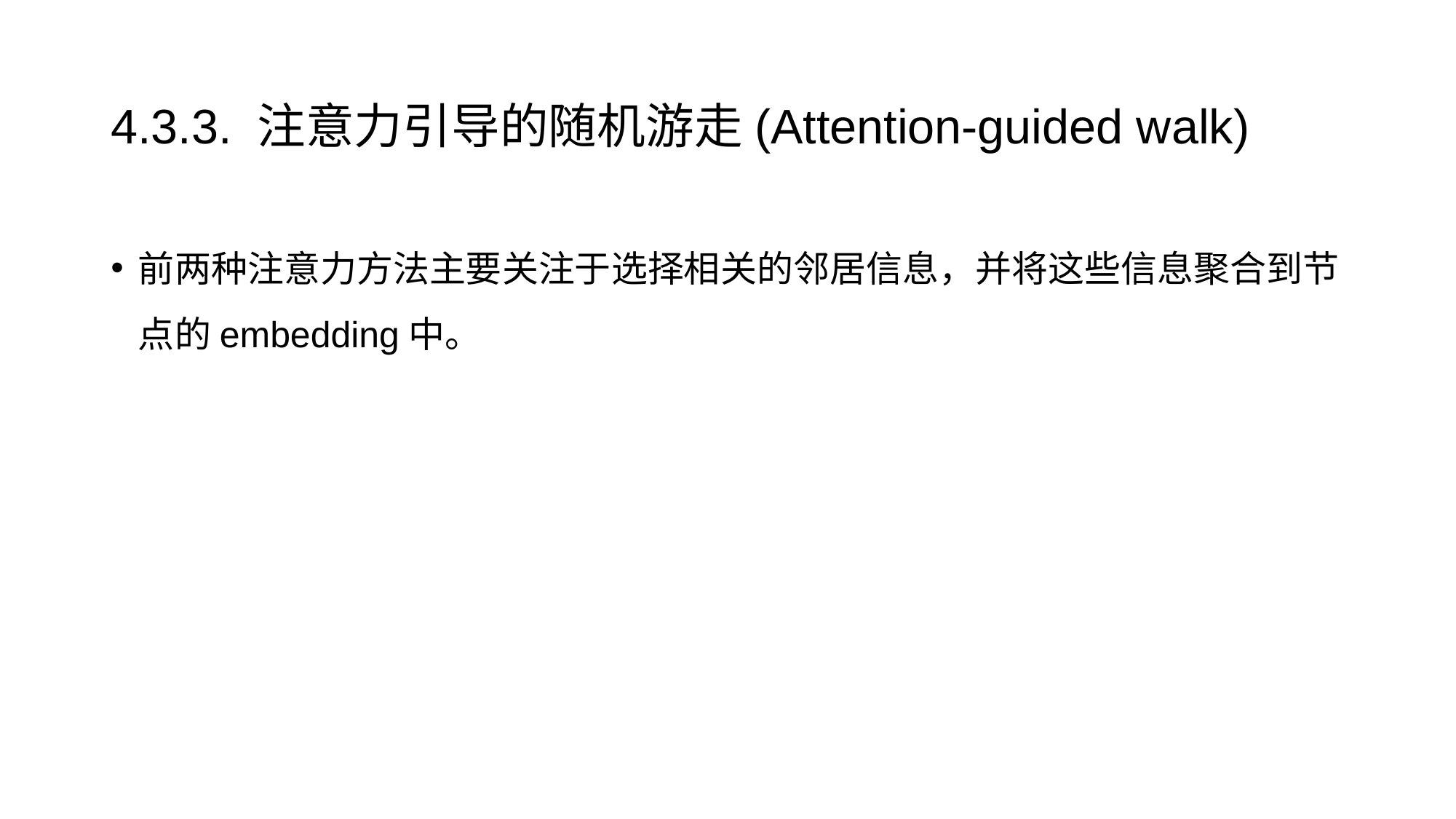

# 4.3.3. 注意力引导的随机游走(Attention-guided walk)
前两种注意力方法主要关注于选择相关的邻居信息，并将这些信息聚合到节点的embedding中。